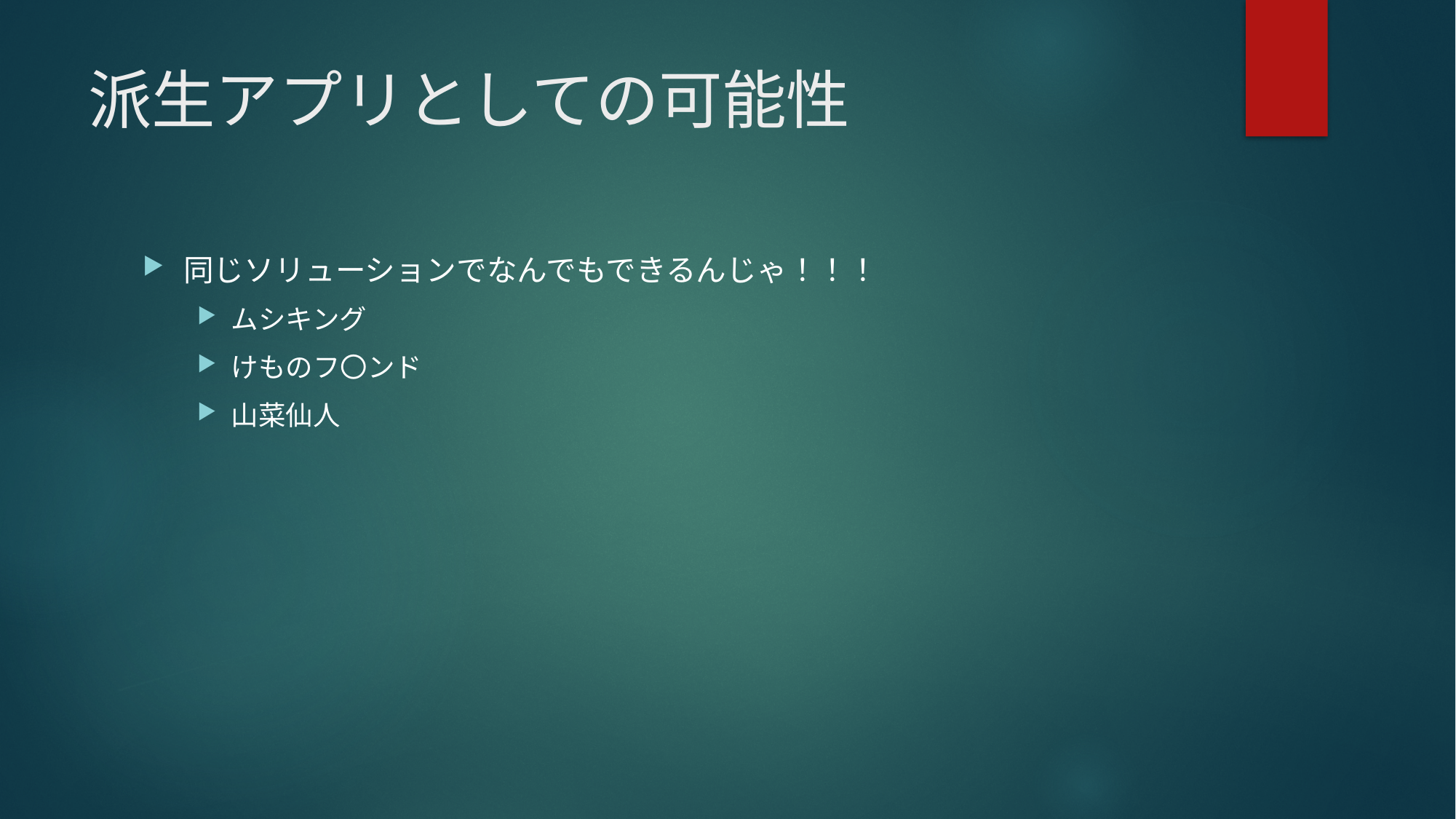

# 派生アプリとしての可能性
同じソリューションでなんでもできるんじゃ！！！
ムシキング
けものフ〇ンド
山菜仙人